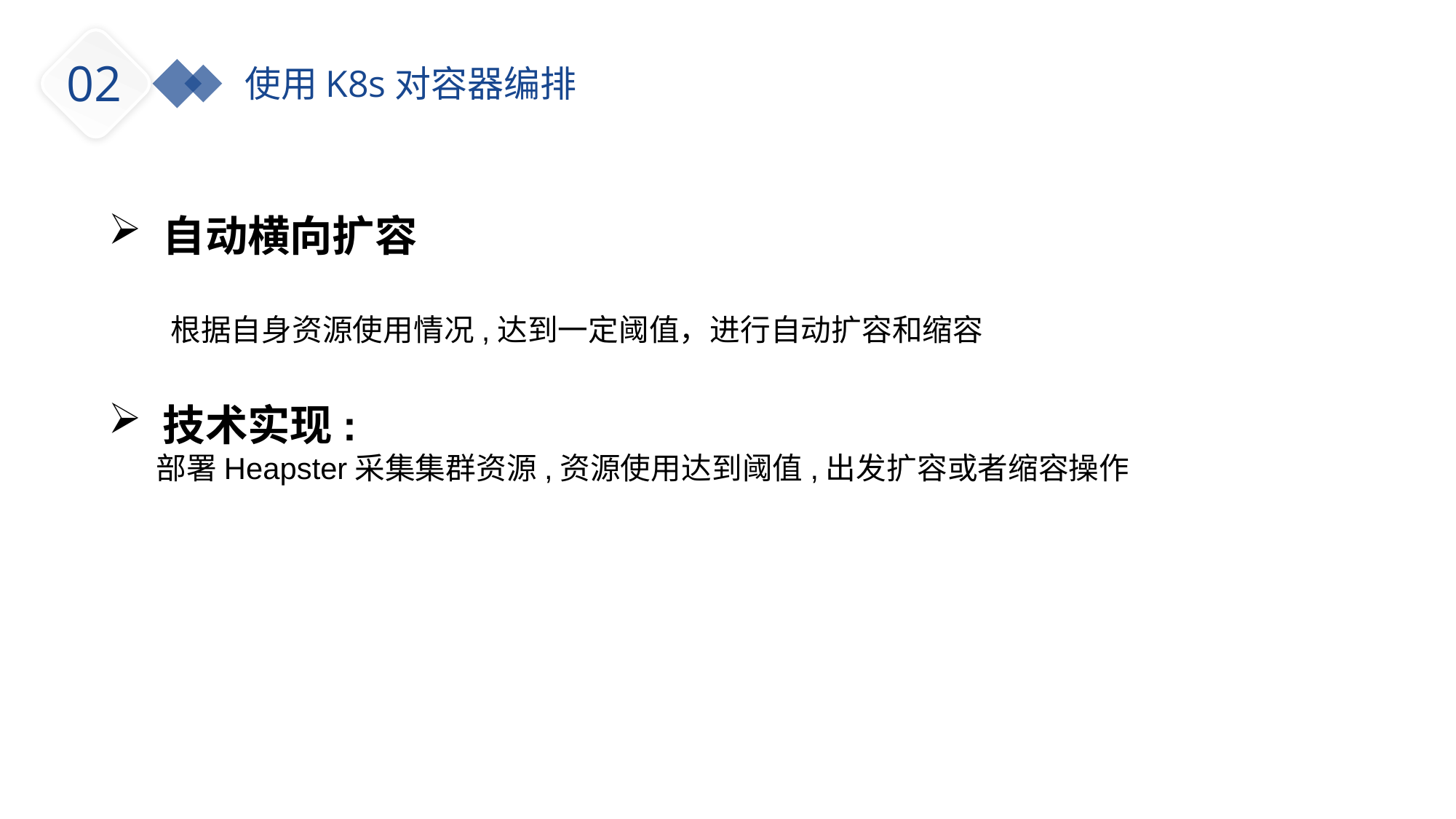

02
使用K8s对容器编排

自动横向扩容

         根据自身资源使用情况,达到一定阈值，进行自动扩容和缩容

技术实现:
      部署Heapster采集集群资源,资源使用达到阈值,出发扩容或者缩容操作
Dream what you want to dream; go where you want to go; be what you want to be, because you have only one life.